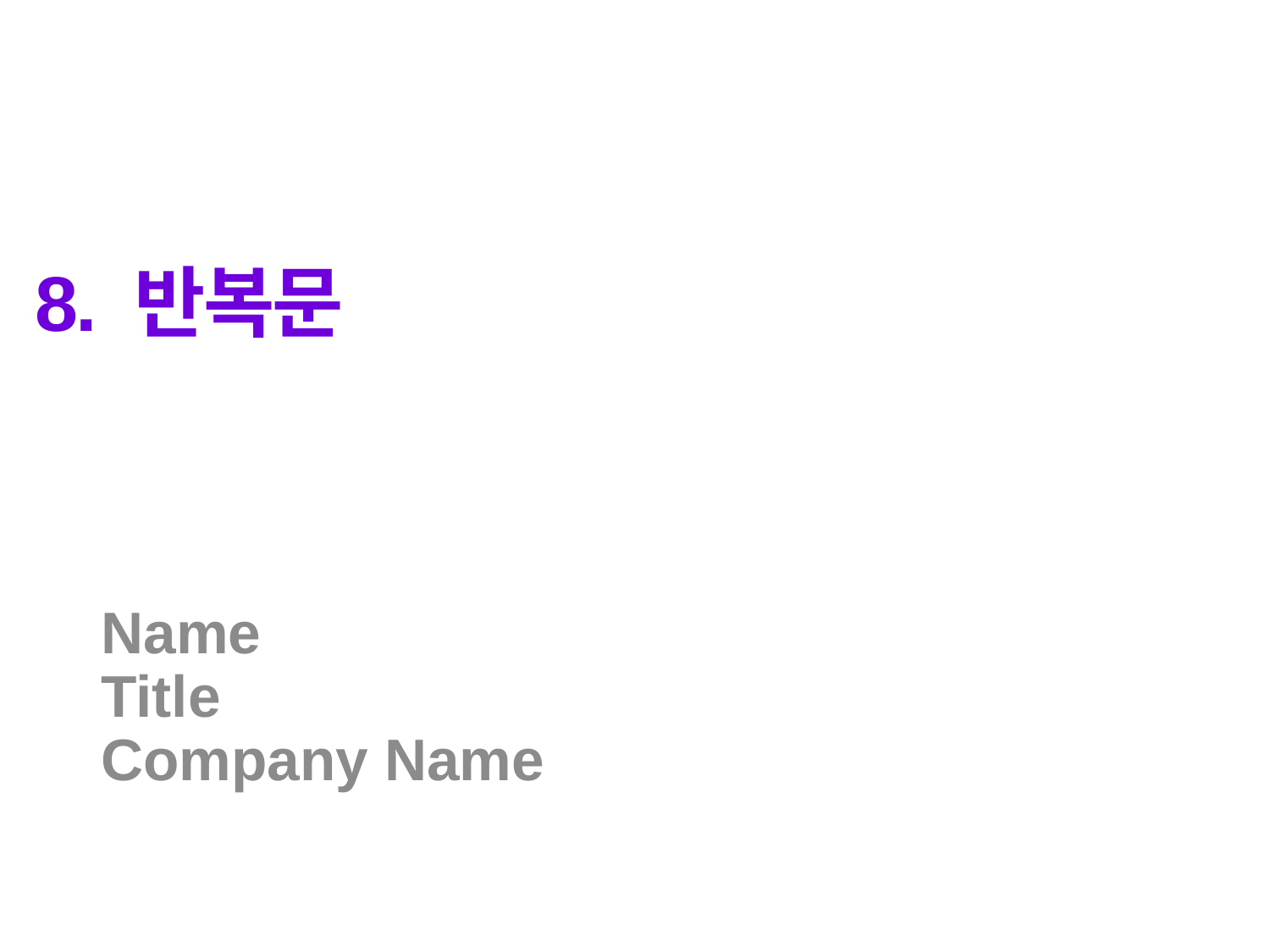

# 8. 반복문
Name
Title
Company Name